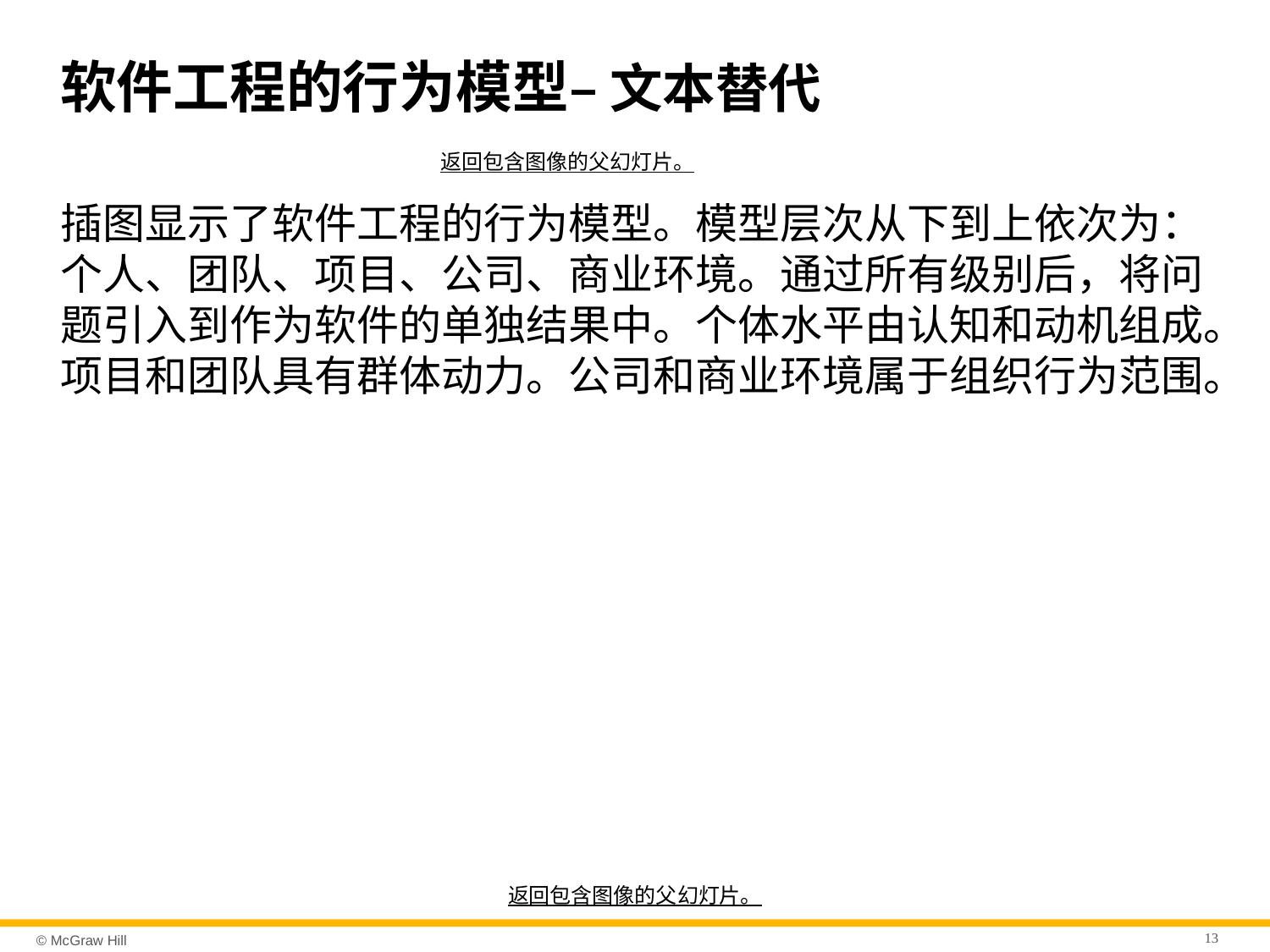

# 软件工程的行为模型– 文本替代
返回包含图像的父幻灯片。
插图显示了软件工程的行为模型。模型层次从下到上依次为：个人、团队、项目、公司、商业环境。通过所有级别后，将问题引入到作为软件的单独结果中。个体水平由认知和动机组成。项目和团队具有群体动力。公司和商业环境属于组织行为范围。
返回包含图像的父幻灯片。
13